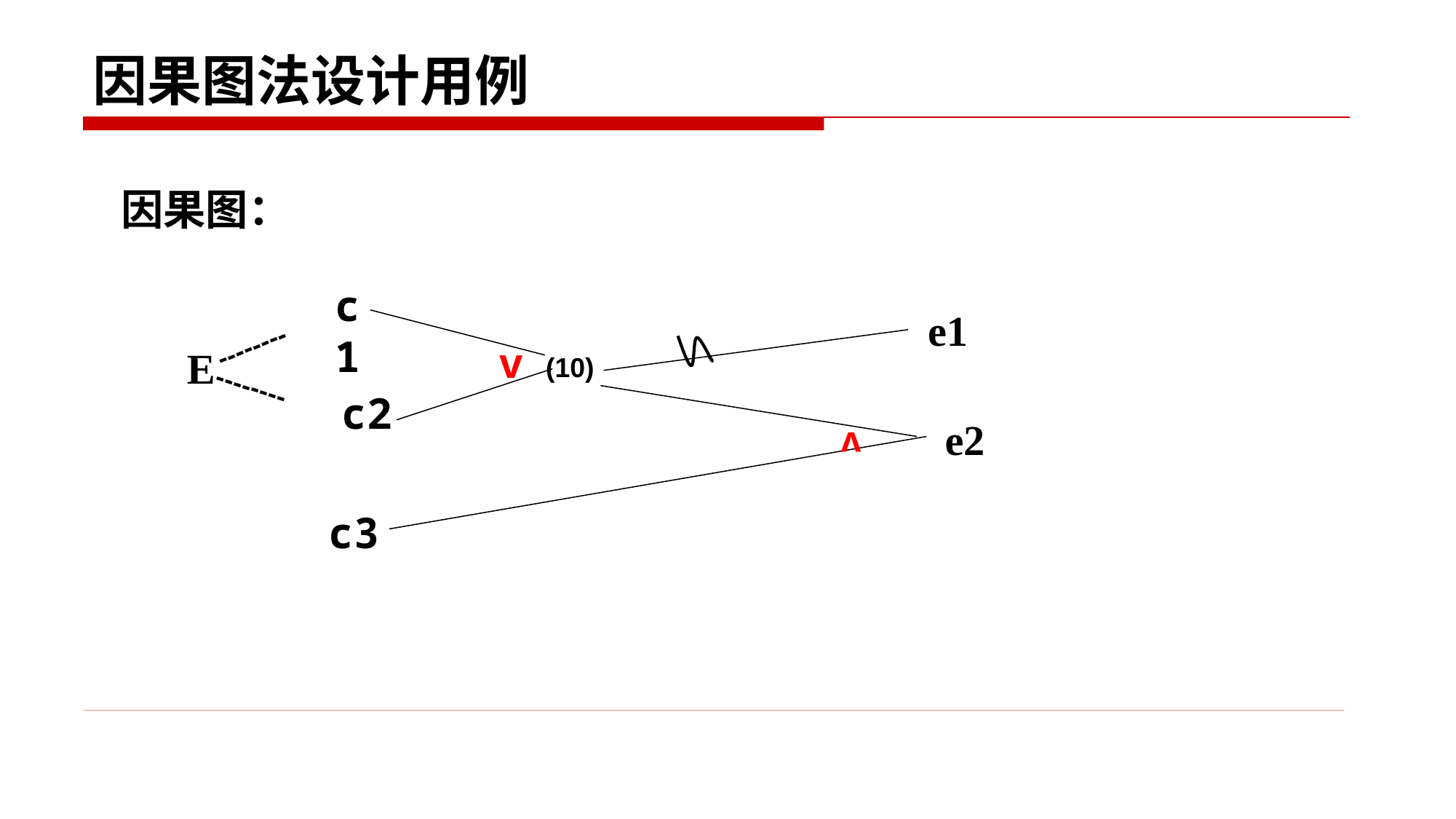

# 因果图法设计用例

因果图：
c1
e1
--------

 c2
v
E
(10)
--------
e2
v
c3